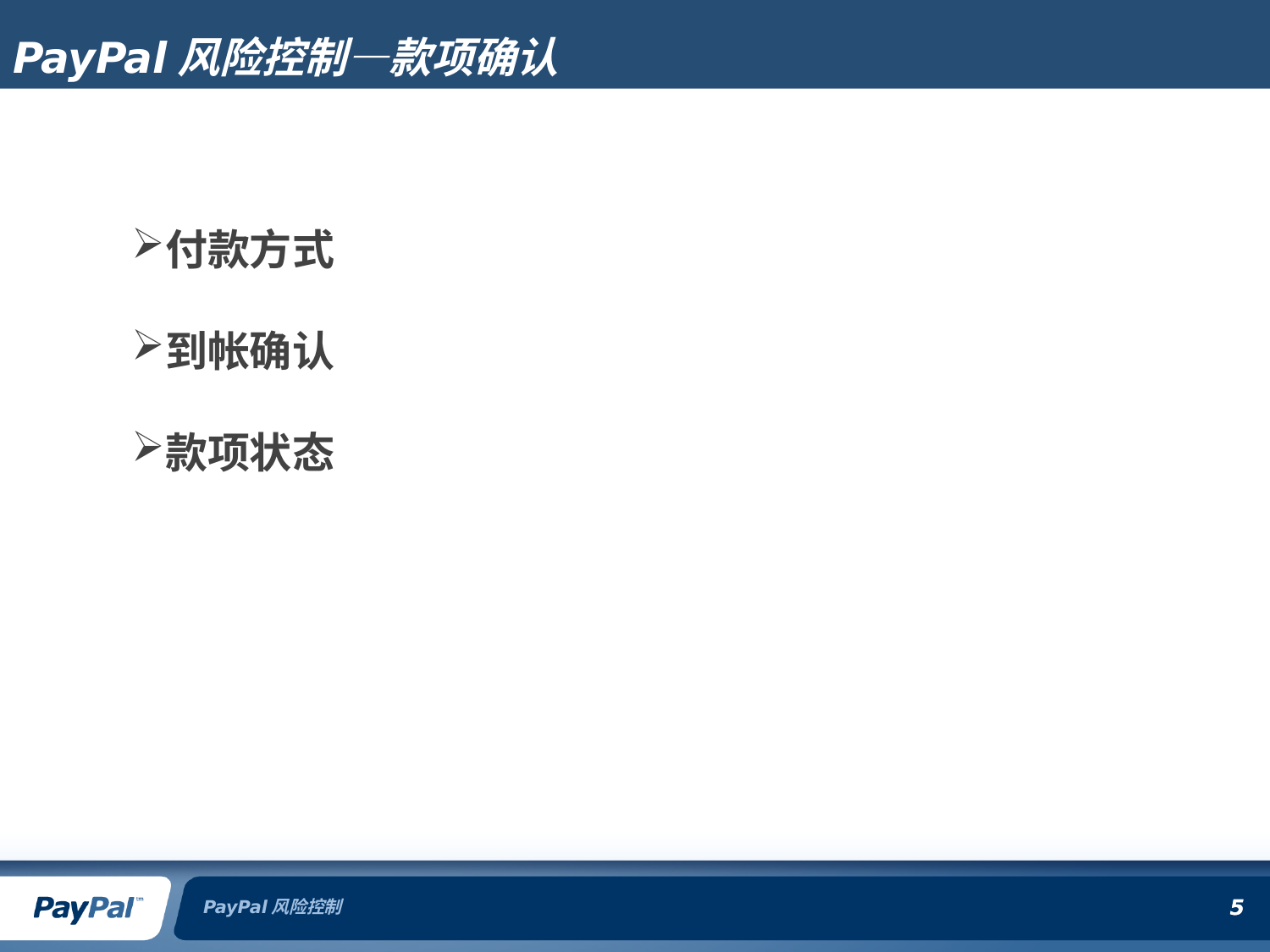

# PayPal风险控制—款项确认
付款方式

到帐确认

款项状态

PayPal风险控制
5
5